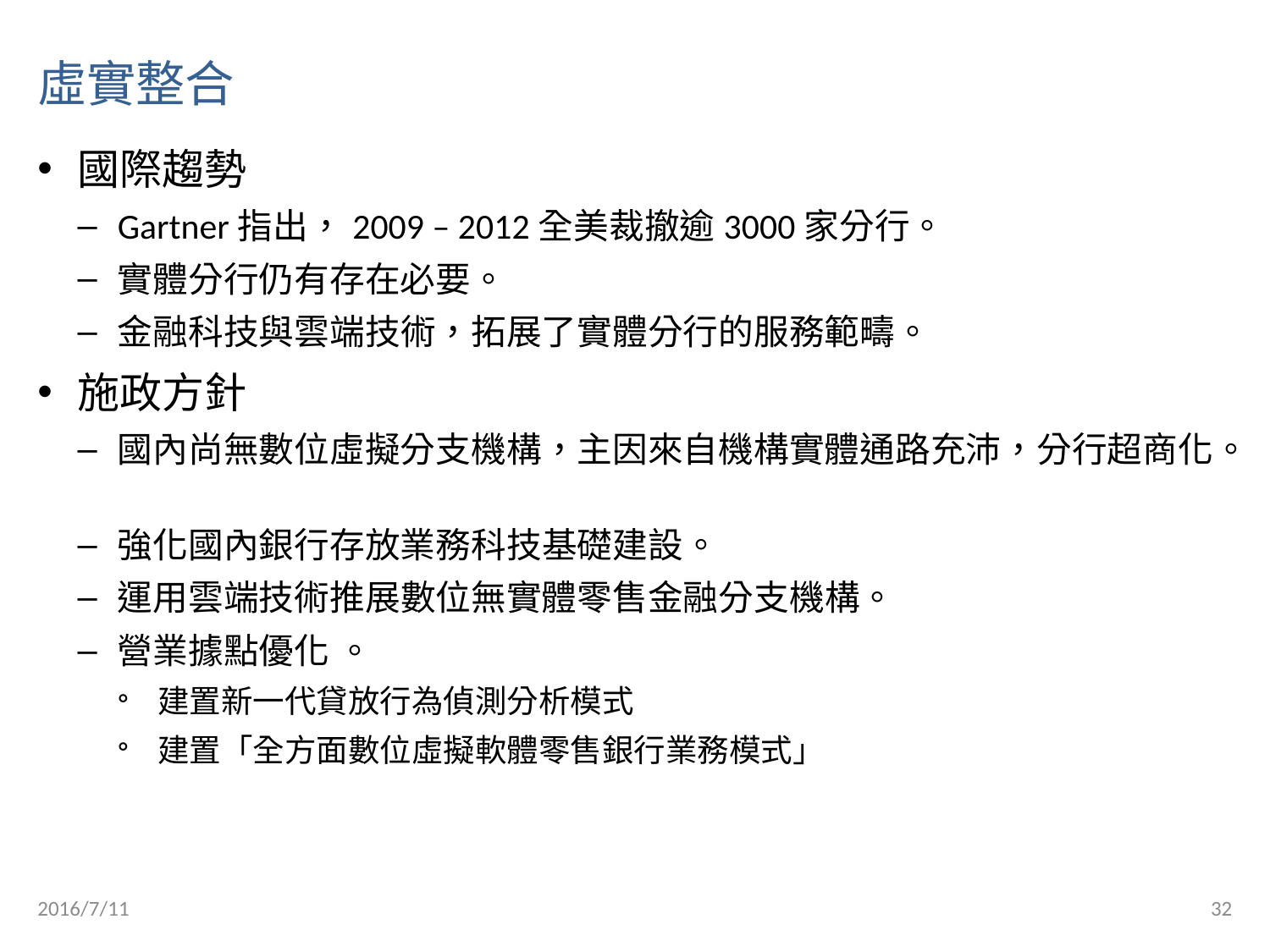

# 虛實整合
國際趨勢
Gartner指出，2009 – 2012全美裁撤逾3000家分行。
實體分行仍有存在必要。
金融科技與雲端技術，拓展了實體分行的服務範疇。
施政方針
國內尚無數位虛擬分支機構，主因來自機構實體通路充沛，分行超商化。
強化國內銀行存放業務科技基礎建設。
運用雲端技術推展數位無實體零售金融分支機構。
營業據點優化 。
建置新一代貸放行為偵測分析模式
建置「全方面數位虛擬軟體零售銀行業務模式」
2016/7/11
32